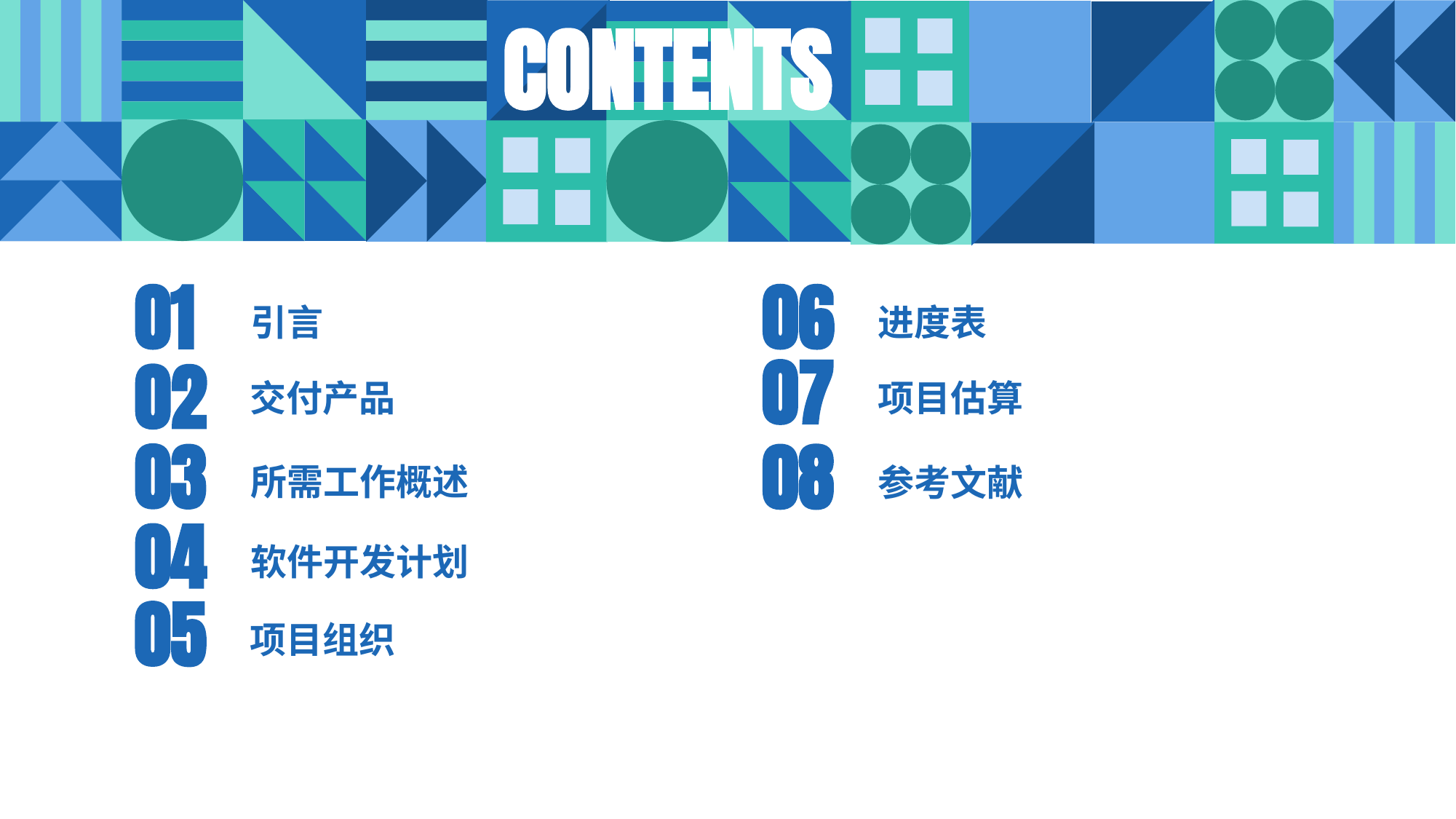

CONTENTS
01
引言
06
进度表
07
项目估算
交付产品
02
所需工作概述
03
08
参考文献
04
软件开发计划
05
项目组织